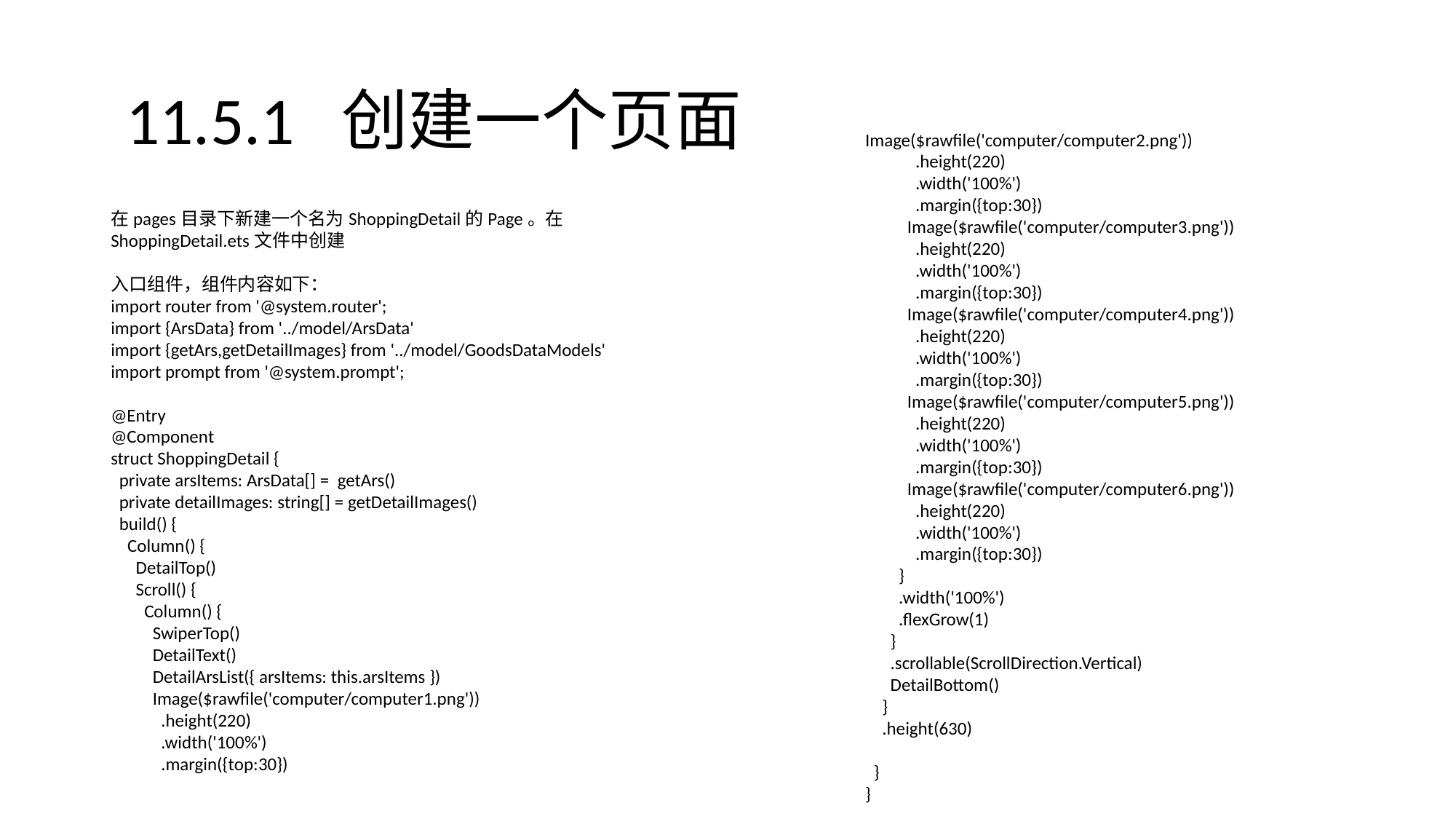

# 11.5.1  创建一个页面
Image($rawfile('computer/computer2.png'))
            .height(220)
            .width('100%')
            .margin({top:30})
          Image($rawfile('computer/computer3.png'))
            .height(220)
            .width('100%')
            .margin({top:30})
          Image($rawfile('computer/computer4.png'))
            .height(220)
            .width('100%')
            .margin({top:30})
          Image($rawfile('computer/computer5.png'))
            .height(220)
            .width('100%')
            .margin({top:30})
          Image($rawfile('computer/computer6.png'))
            .height(220)
            .width('100%')
            .margin({top:30})
        }
        .width('100%')
        .flexGrow(1)
      }
      .scrollable(ScrollDirection.Vertical)
      DetailBottom()
    }
    .height(630)

  }
}
在pages目录下新建一个名为ShoppingDetail的Page。在ShoppingDetail.ets文件中创建

入口组件，组件内容如下：
import router from '@system.router';
import {ArsData} from '../model/ArsData'
import {getArs,getDetailImages} from '../model/GoodsDataModels'
import prompt from '@system.prompt';

@Entry
@Component
struct ShoppingDetail {
  private arsItems: ArsData[] =  getArs()
  private detailImages: string[] = getDetailImages()
  build() {
    Column() {
      DetailTop()
      Scroll() {
        Column() {
          SwiperTop()
          DetailText()
          DetailArsList({ arsItems: this.arsItems })
          Image($rawfile('computer/computer1.png'))
            .height(220)
            .width('100%')
            .margin({top:30})